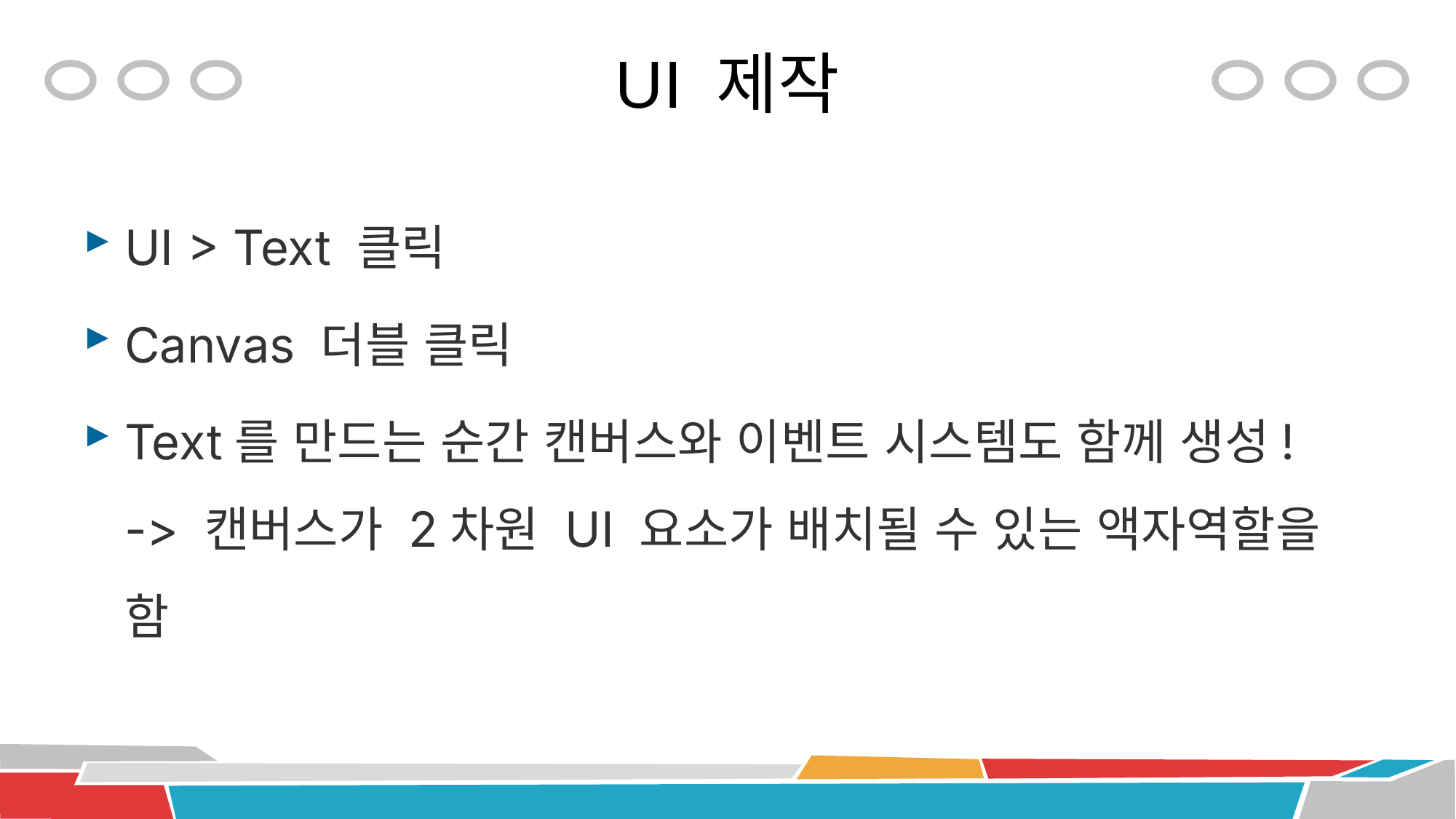

# UI 제작
UI > Text 클릭
Canvas 더블 클릭
Text를 만드는 순간 캔버스와 이벤트 시스템도 함께 생성!
-> 캔버스가 2차원 UI 요소가 배치될 수 있는 액자역할을 함